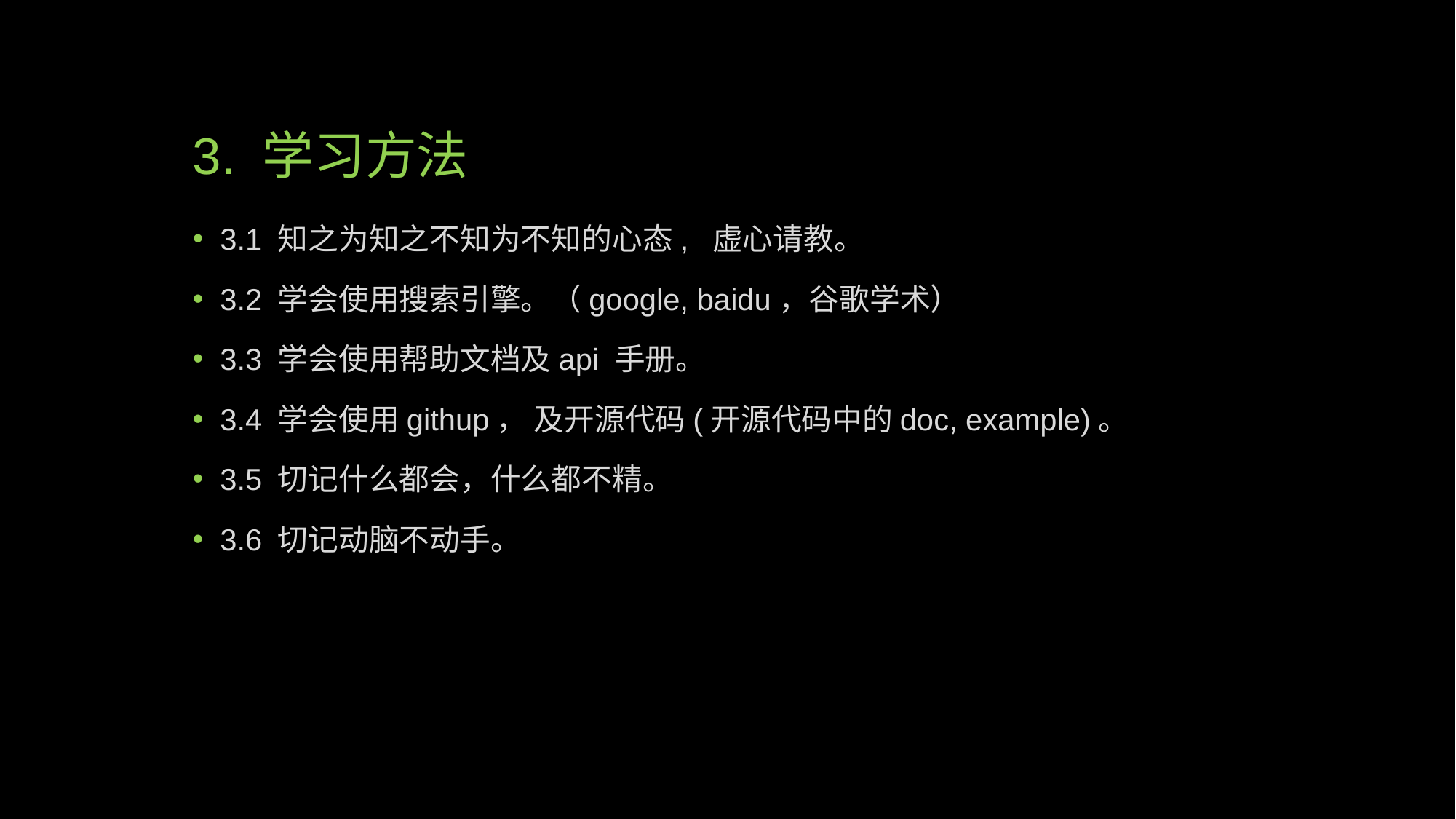

# 3. 学习方法
3.1 知之为知之不知为不知的心态,  虚心请教。
3.2 学会使用搜索引擎。（google, baidu，谷歌学术）
3.3 学会使用帮助文档及api 手册。
3.4 学会使用githup， 及开源代码(开源代码中的doc, example)。
3.5 切记什么都会，什么都不精。
3.6 切记动脑不动手。